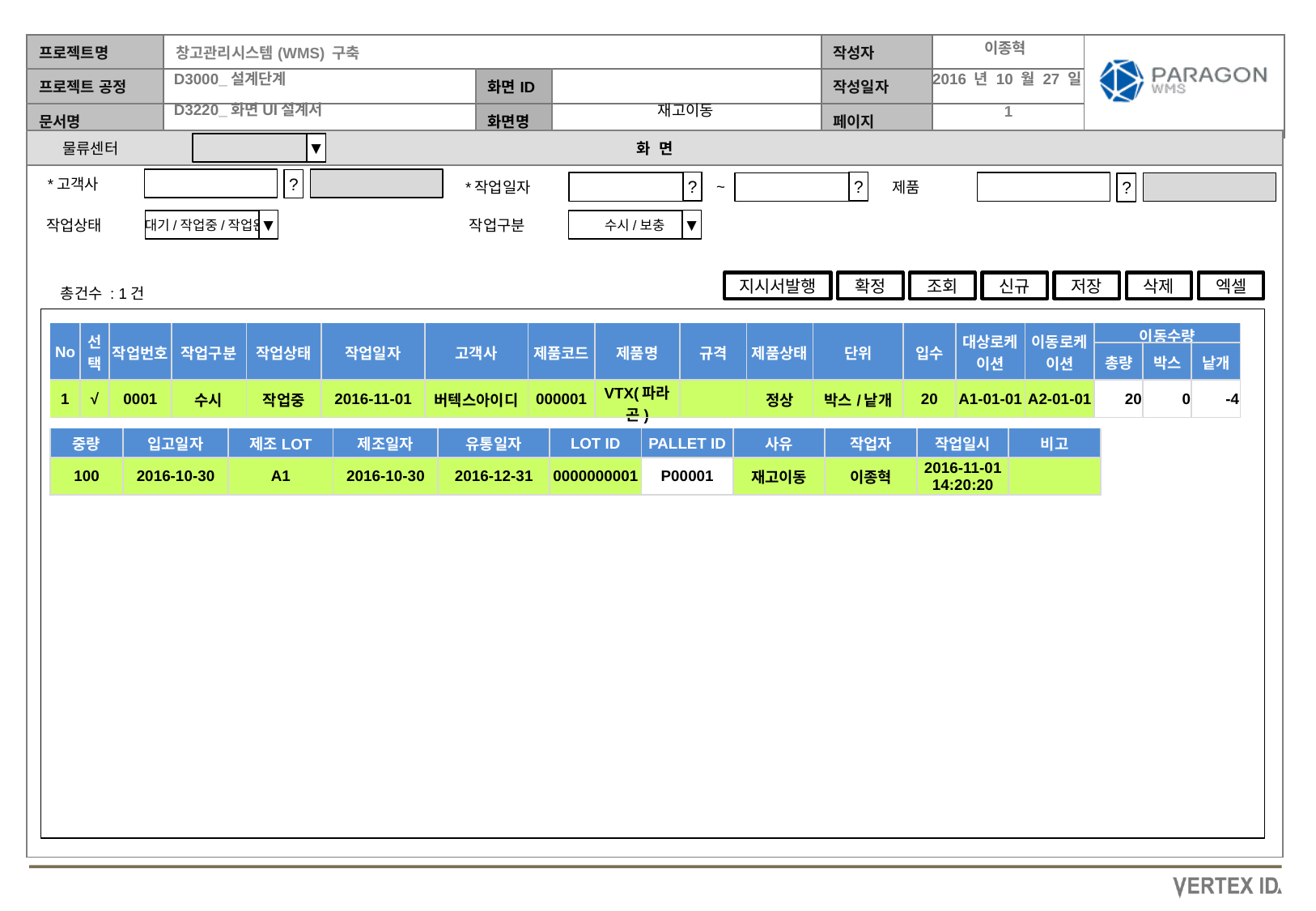

이종혁
2016 년 10 월 27 일
재고이동
물류센터

▼
▼
*고객사

?
~
*작업일자

?
제품

?

?
작업상태
대기/작업중/작업완료
▼
작업구분
수시/보충
▼
지시서발행
확정
조회
신규
저장
삭제
엑셀
총건수 : 1건

| No | 선택 | 작업번호 | 작업구분 | 작업상태 | 작업일자 | 고객사 | 제품코드 | 제품명 | 규격 | 제품상태 | 단위 | 입수 | 대상로케이션 | 이동로케이션 | 이동수량 |  |  |
| --- | --- | --- | --- | --- | --- | --- | --- | --- | --- | --- | --- | --- | --- | --- | --- | --- | --- |
|  |  |  |  |  |  |  |  |  |  |  |  |  |  |  | 총량 | 박스 | 낱개 |
| 1 | √ | 0001 | 수시 | 작업중 | 2016-11-01 | 버텍스아이디 | 000001 | VTX(파라곤) |  | 정상 | 박스/낱개 | 20 | A1-01-01 | A2-01-01 | 20 | 0 | -4 |
| 중량 | 입고일자 | 제조LOT | 제조일자 | 유통일자 | LOT ID | PALLET ID | 사유 | 작업자 | 작업일시 | 비고 |
| --- | --- | --- | --- | --- | --- | --- | --- | --- | --- | --- |
| 100 | 2016-10-30 | A1 | 2016-10-30 | 2016-12-31 | 0000000001 | P00001 | 재고이동 | 이종혁 | 2016-11-01 14:20:20 |  |